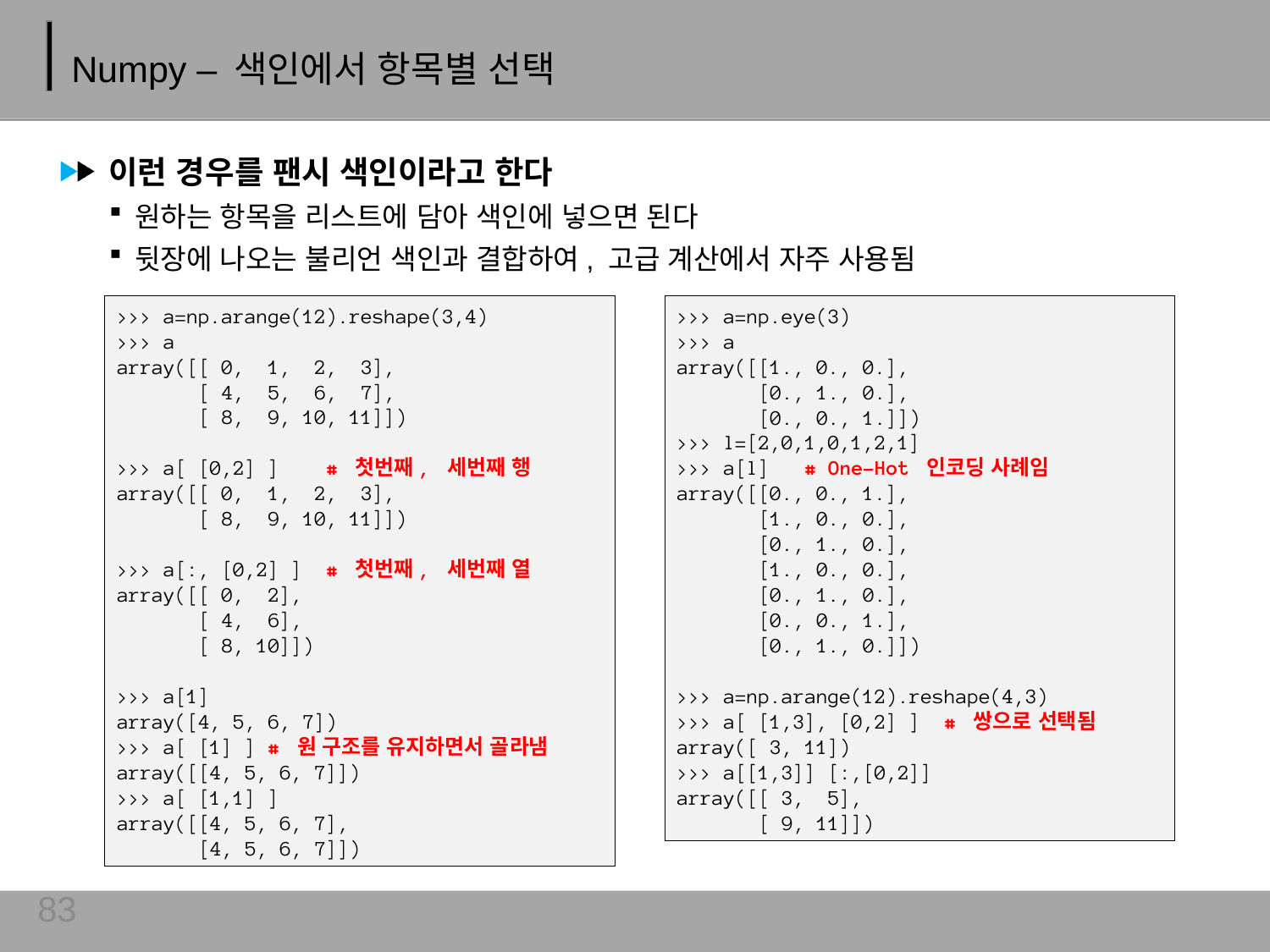

# Numpy – 색인에서 항목별 선택
이런 경우를 팬시 색인이라고 한다
원하는 항목을 리스트에 담아 색인에 넣으면 된다
뒷장에 나오는 불리언 색인과 결합하여, 고급 계산에서 자주 사용됨
>>> a=np.arange(12).reshape(3,4)
>>> a
array([[ 0,  1,  2,  3],
       [ 4,  5,  6,  7],
       [ 8,  9, 10, 11]])

>>> a[ [0,2] ]    # 첫번째, 세번째 행
array([[ 0,  1,  2,  3],
       [ 8,  9, 10, 11]])

>>> a[:, [0,2] ]  # 첫번째, 세번째 열
array([[ 0,  2],
       [ 4,  6],
       [ 8, 10]])

>>> a[1]
array([4, 5, 6, 7])
>>> a[ [1] ] # 원 구조를 유지하면서 골라냄
array([[4, 5, 6, 7]])
>>> a[ [1,1] ]
array([[4, 5, 6, 7],
       [4, 5, 6, 7]])
>>> a=np.eye(3)
>>> a
array([[1., 0., 0.],
       [0., 1., 0.],
       [0., 0., 1.]])
>>> l=[2,0,1,0,1,2,1]
>>> a[l]   # One-Hot 인코딩 사례임
array([[0., 0., 1.],
       [1., 0., 0.],
       [0., 1., 0.],
       [1., 0., 0.],
       [0., 1., 0.],
       [0., 0., 1.],
       [0., 1., 0.]])

>>> a=np.arange(12).reshape(4,3)
>>> a[ [1,3], [0,2] ]  # 쌍으로 선택됨
array([ 3, 11])
>>> a[[1,3]] [:,[0,2]]
array([[ 3,  5],
       [ 9, 11]])
83